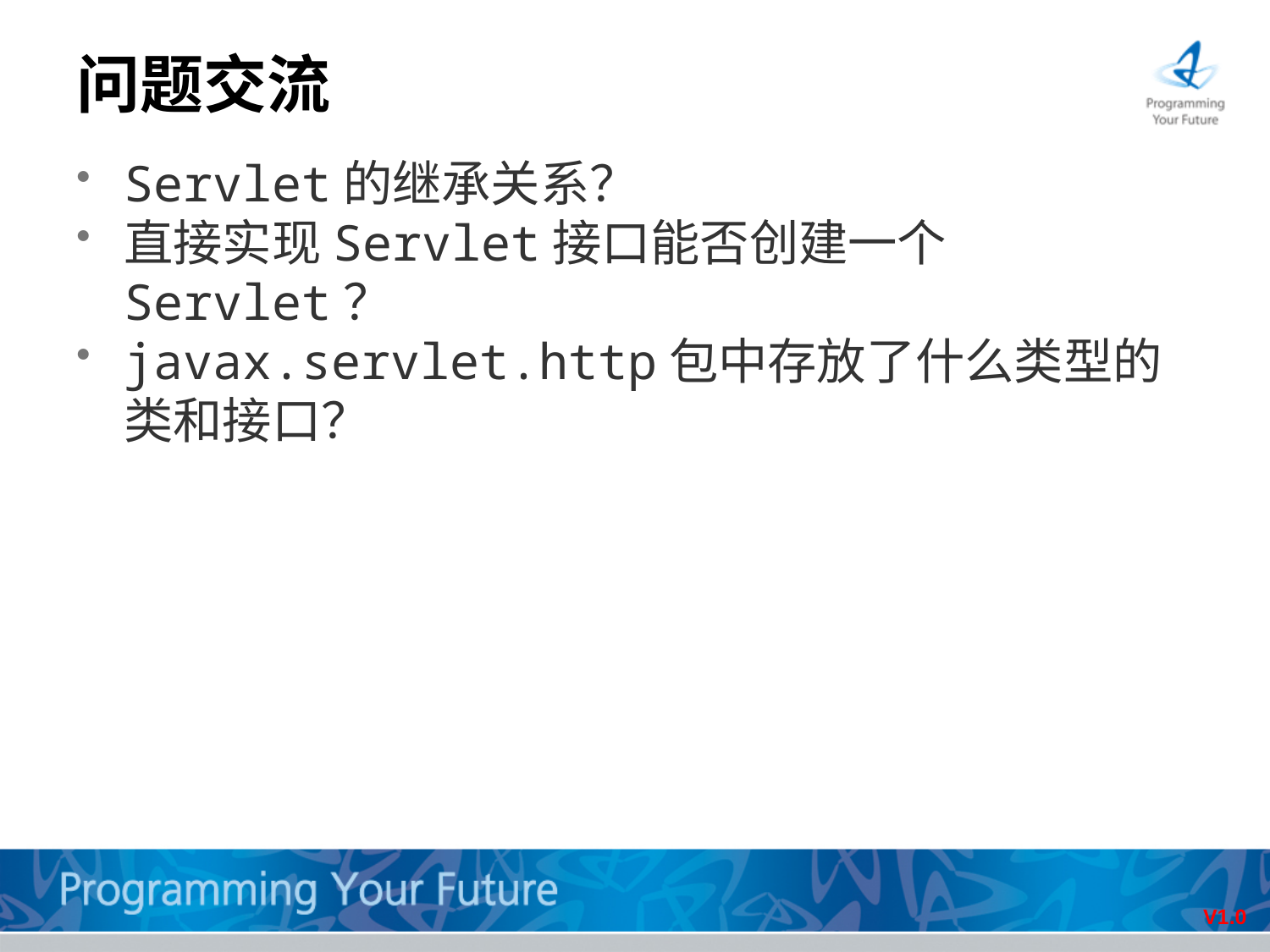

# 问题交流
Servlet的继承关系？
直接实现Servlet接口能否创建一个Servlet？
javax.servlet.http包中存放了什么类型的类和接口？